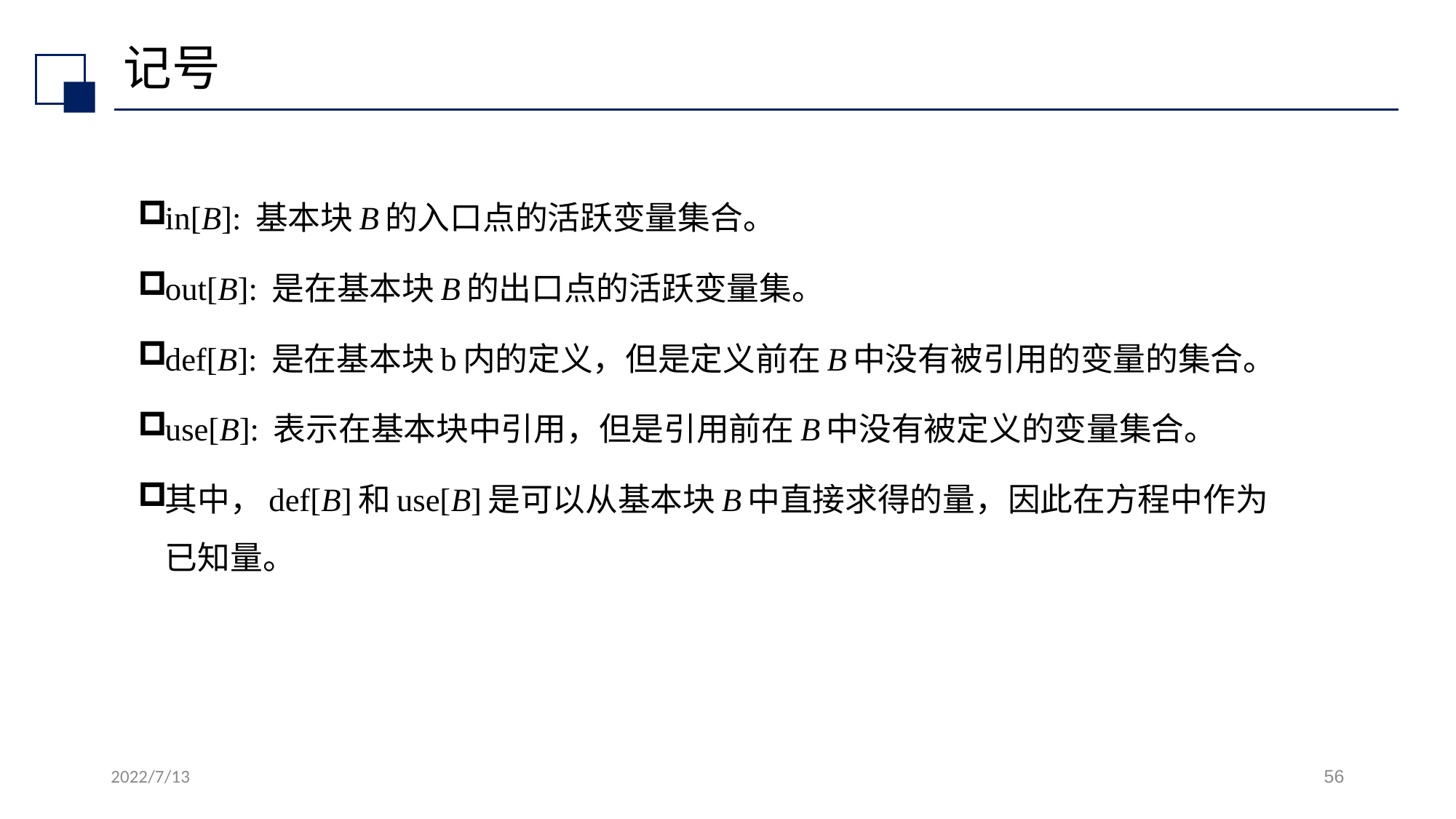

# 记号
in[B]: 基本块B的入口点的活跃变量集合。
out[B]: 是在基本块B的出口点的活跃变量集。
def[B]: 是在基本块b内的定义，但是定义前在B中没有被引用的变量的集合。
use[B]: 表示在基本块中引用，但是引用前在B中没有被定义的变量集合。
其中，def[B]和use[B]是可以从基本块B中直接求得的量，因此在方程中作为已知量。
2022/7/13
56